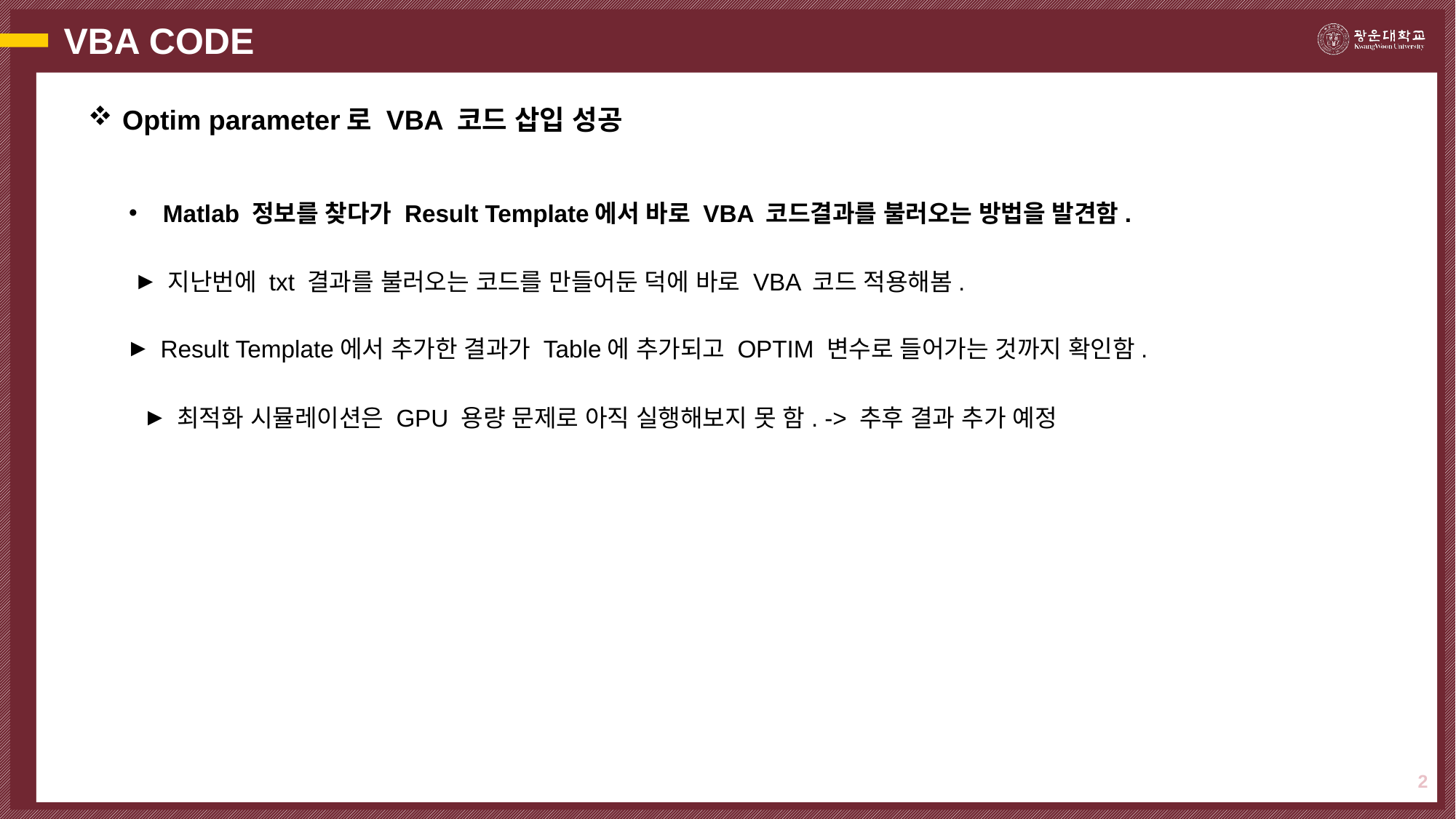

# VBA CODE
Optim parameter로 VBA 코드 삽입 성공
Matlab 정보를 찾다가 Result Template에서 바로 VBA 코드결과를 불러오는 방법을 발견함.
지난번에 txt 결과를 불러오는 코드를 만들어둔 덕에 바로 VBA 코드 적용해봄.
Result Template에서 추가한 결과가 Table에 추가되고 OPTIM 변수로 들어가는 것까지 확인함.
최적화 시뮬레이션은 GPU 용량 문제로 아직 실행해보지 못 함. -> 추후 결과 추가 예정
2